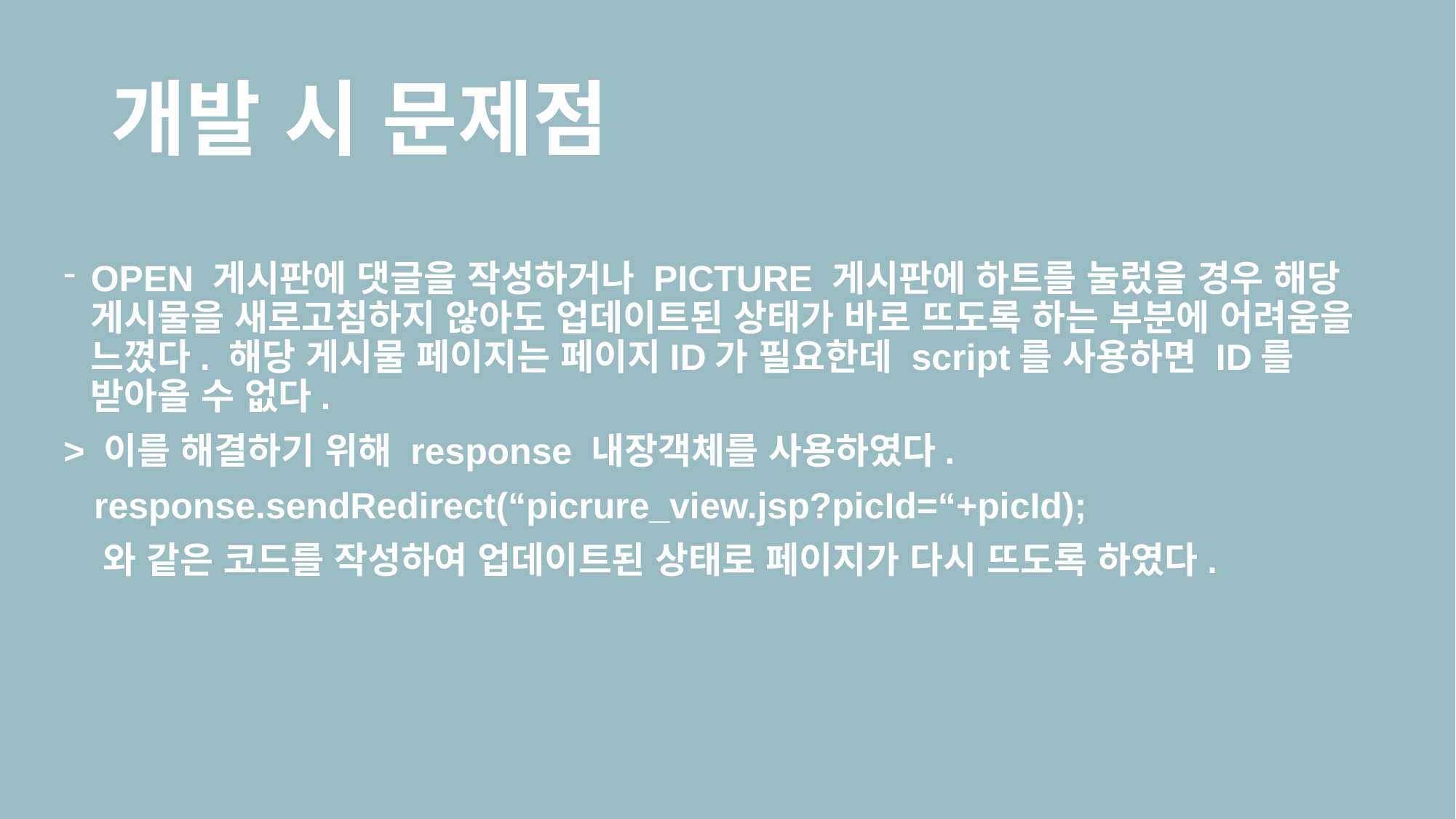

# 개발 시 문제점
OPEN 게시판에 댓글을 작성하거나 PICTURE 게시판에 하트를 눌렀을 경우 해당 게시물을 새로고침하지 않아도 업데이트된 상태가 바로 뜨도록 하는 부분에 어려움을 느꼈다. 해당 게시물 페이지는 페이지ID가 필요한데 script를 사용하면 ID를 받아올 수 없다.
> 이를 해결하기 위해 response 내장객체를 사용하였다.
   response.sendRedirect(“picrure_view.jsp?picId=“+picId);
   와 같은 코드를 작성하여 업데이트된 상태로 페이지가 다시 뜨도록 하였다.